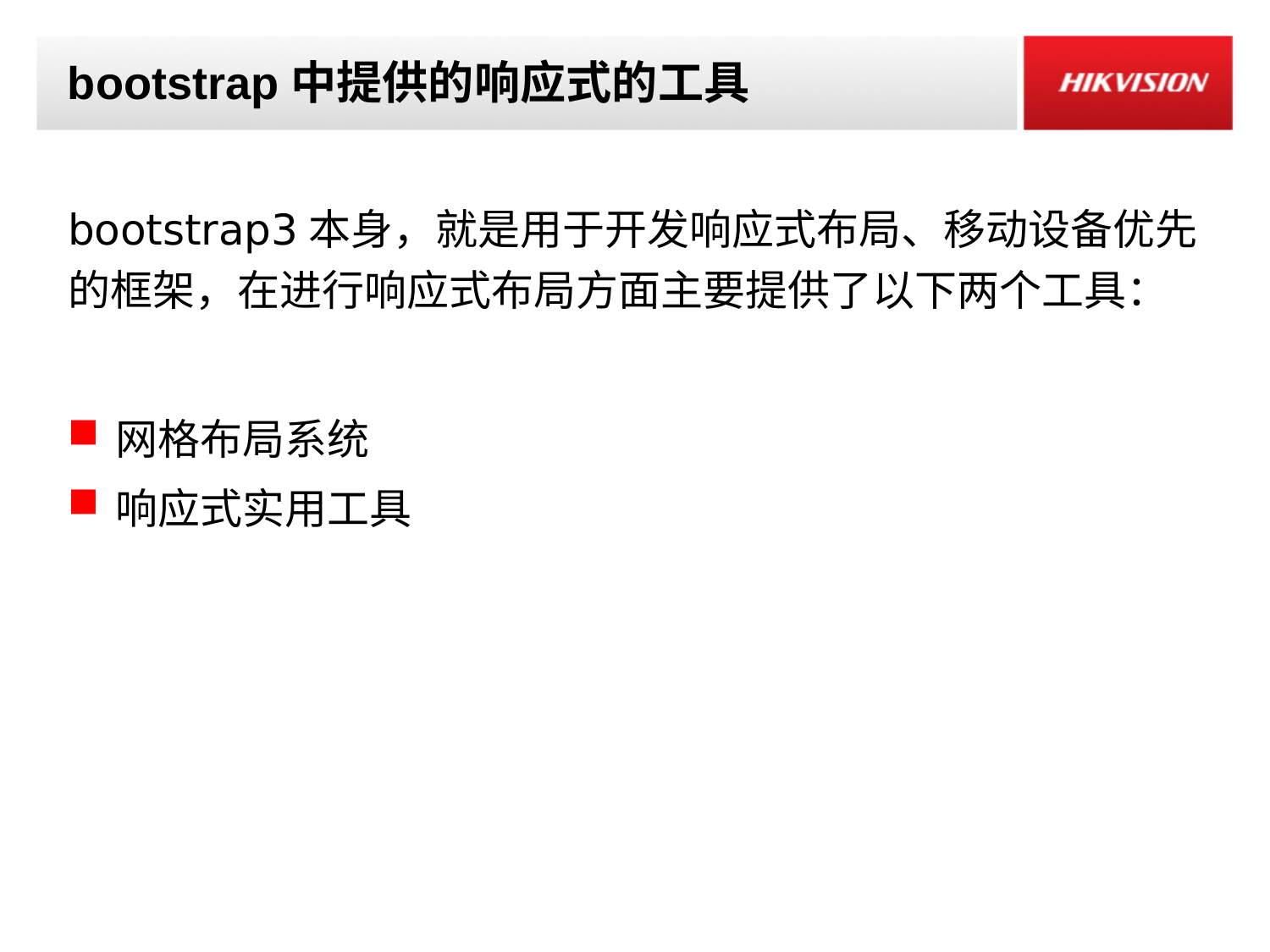

# bootstrap中提供的响应式的工具
bootstrap3本身，就是用于开发响应式布局、移动设备优先的框架，在进行响应式布局方面主要提供了以下两个工具：
网格布局系统
响应式实用工具